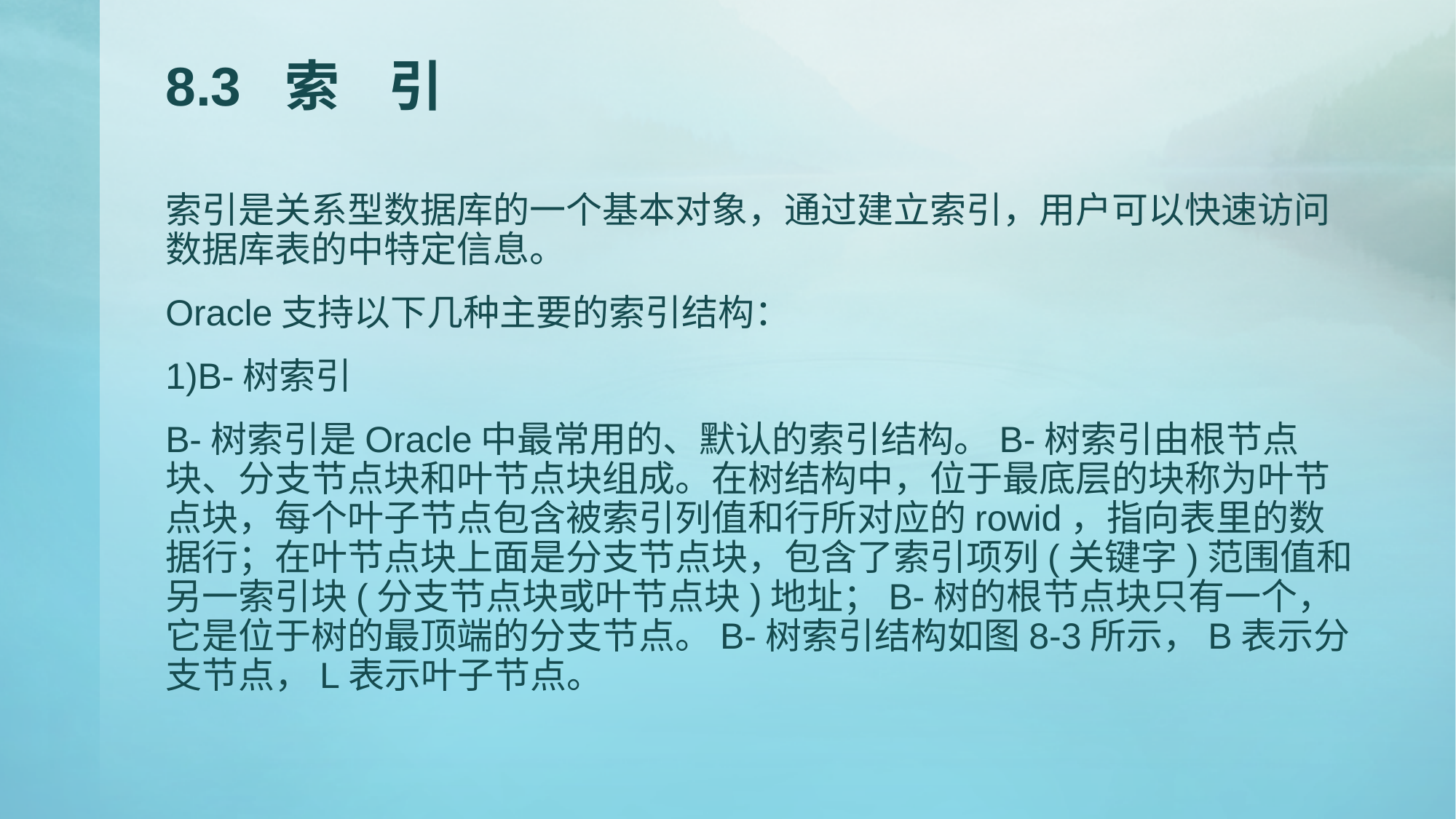

# 8.3  索    引
索引是关系型数据库的一个基本对象，通过建立索引，用户可以快速访问数据库表的中特定信息。
Oracle支持以下几种主要的索引结构：
1)B-树索引
B-树索引是Oracle中最常用的、默认的索引结构。B-树索引由根节点块、分支节点块和叶节点块组成。在树结构中，位于最底层的块称为叶节点块，每个叶子节点包含被索引列值和行所对应的rowid，指向表里的数据行；在叶节点块上面是分支节点块，包含了索引项列(关键字)范围值和另一索引块(分支节点块或叶节点块)地址；B-树的根节点块只有一个，它是位于树的最顶端的分支节点。B-树索引结构如图8-3所示，B表示分支节点，L表示叶子节点。